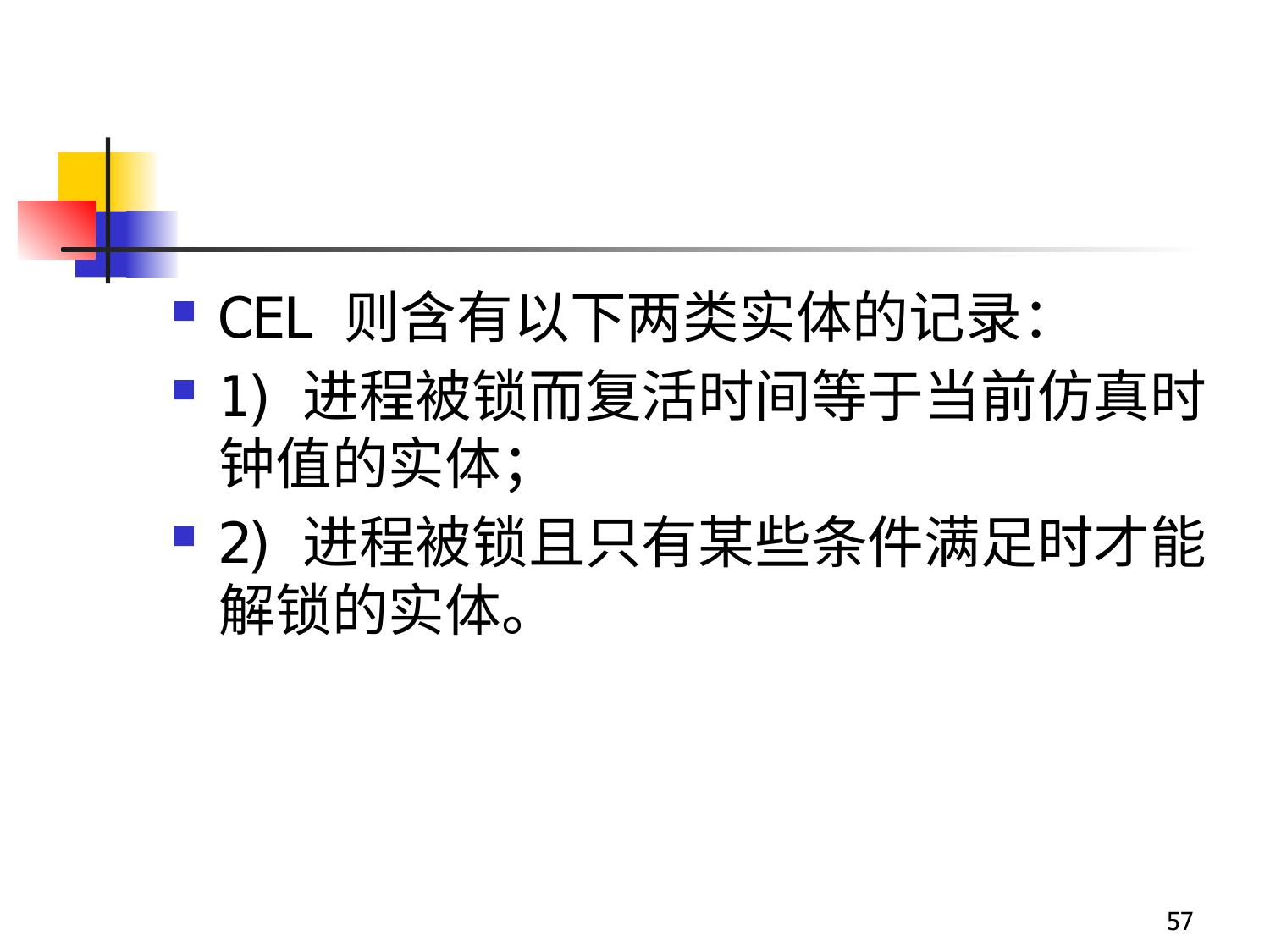

#
CEL 则含有以下两类实体的记录：
1) 进程被锁而复活时间等于当前仿真时钟值的实体；
2) 进程被锁且只有某些条件满足时才能解锁的实体。
57